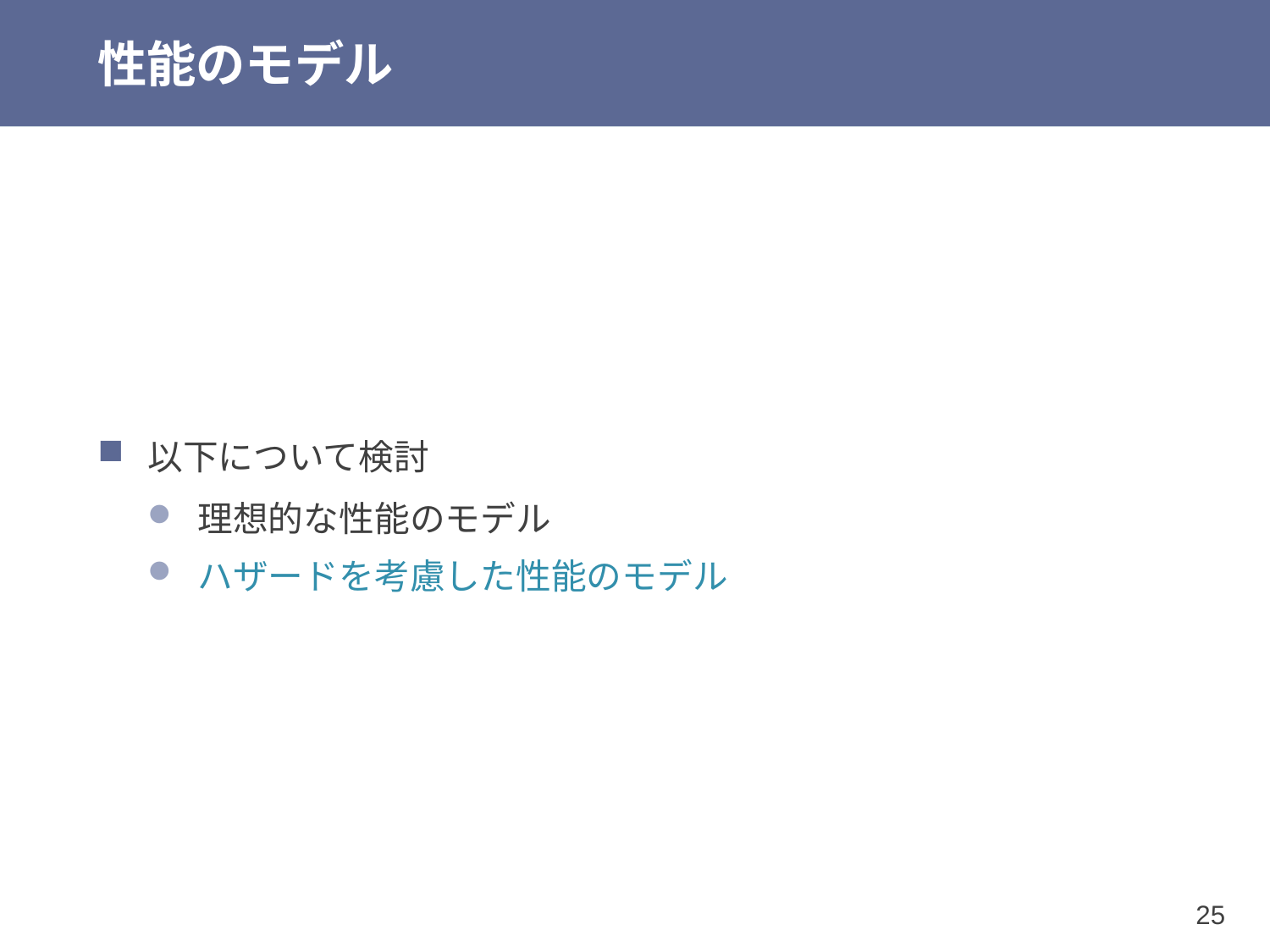

# 性能のモデル
以下について検討
理想的な性能のモデル
ハザードを考慮した性能のモデル